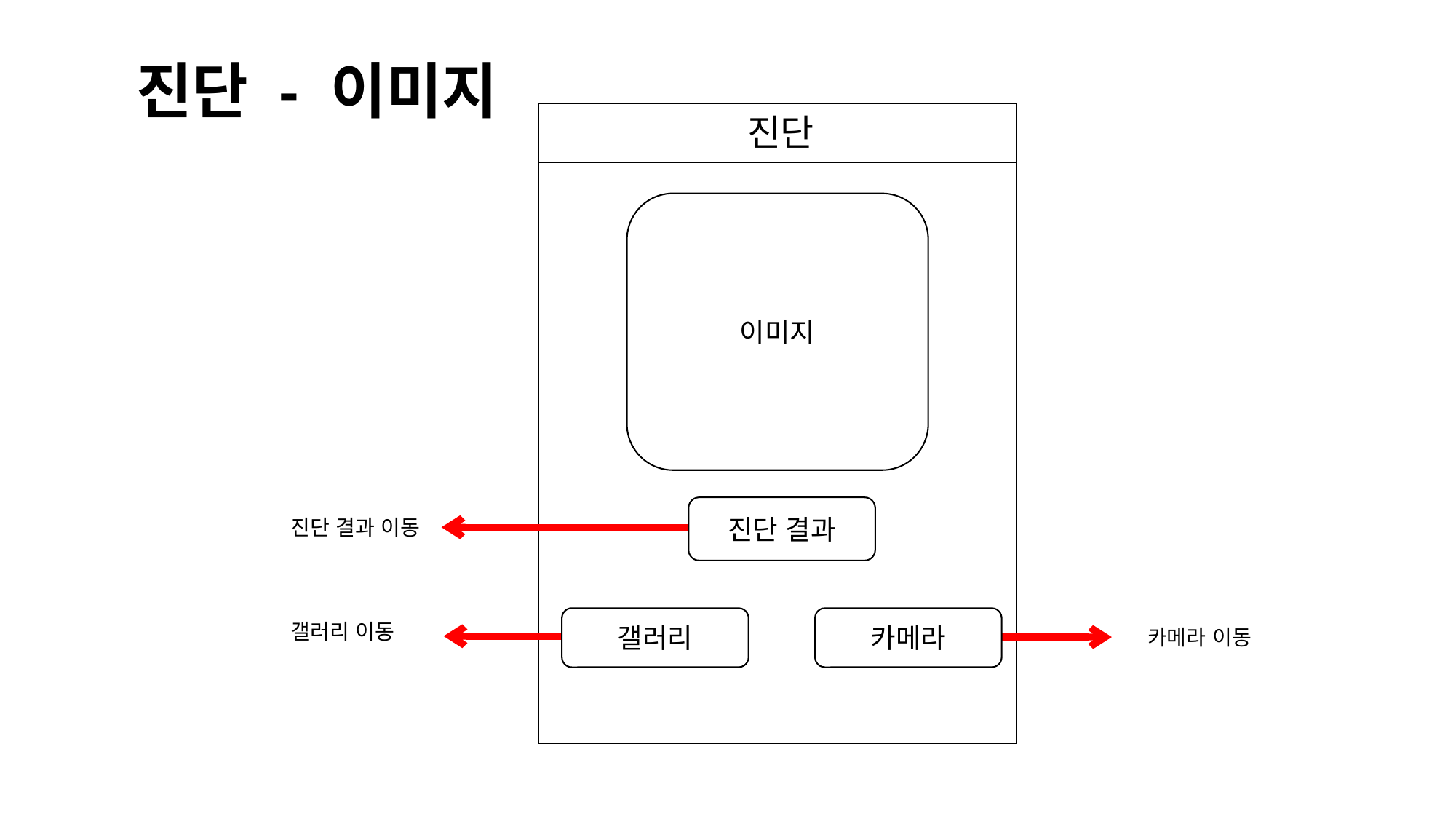

진단 - 이미지

진단
이미지
진단 결과
진단 결과 이동
갤러리
카메라
갤러리 이동
  카메라 이동